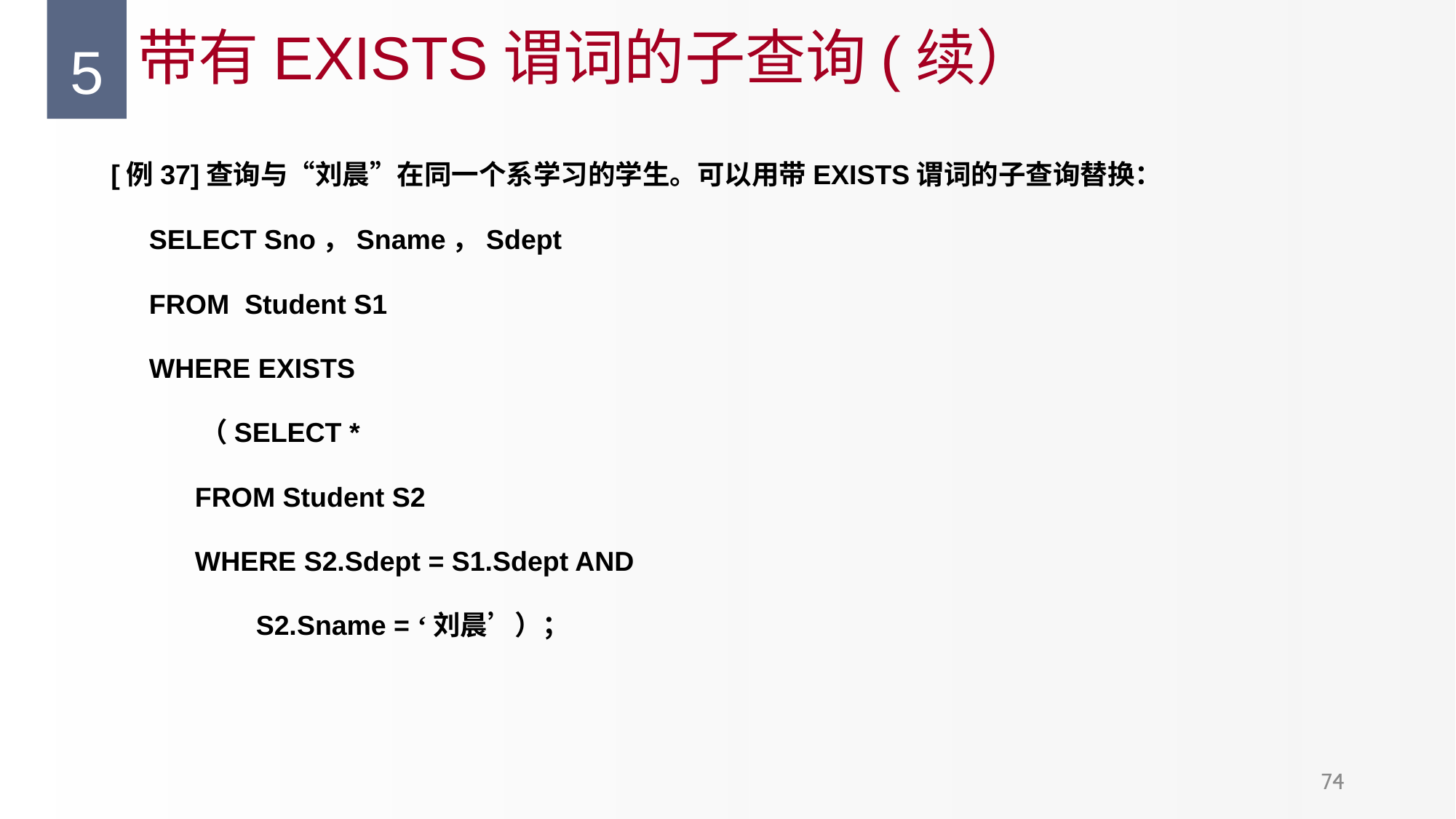

# 带有EXISTS谓词的子查询(续）
[例37]查询与“刘晨”在同一个系学习的学生。可以用带EXISTS谓词的子查询替换：
     SELECT Sno，Sname，Sdept
     FROM  Student S1
     WHERE EXISTS
        　 （SELECT *
           FROM Student S2
           WHERE S2.Sdept = S1.Sdept AND
                   S2.Sname = ‘刘晨’）；
74